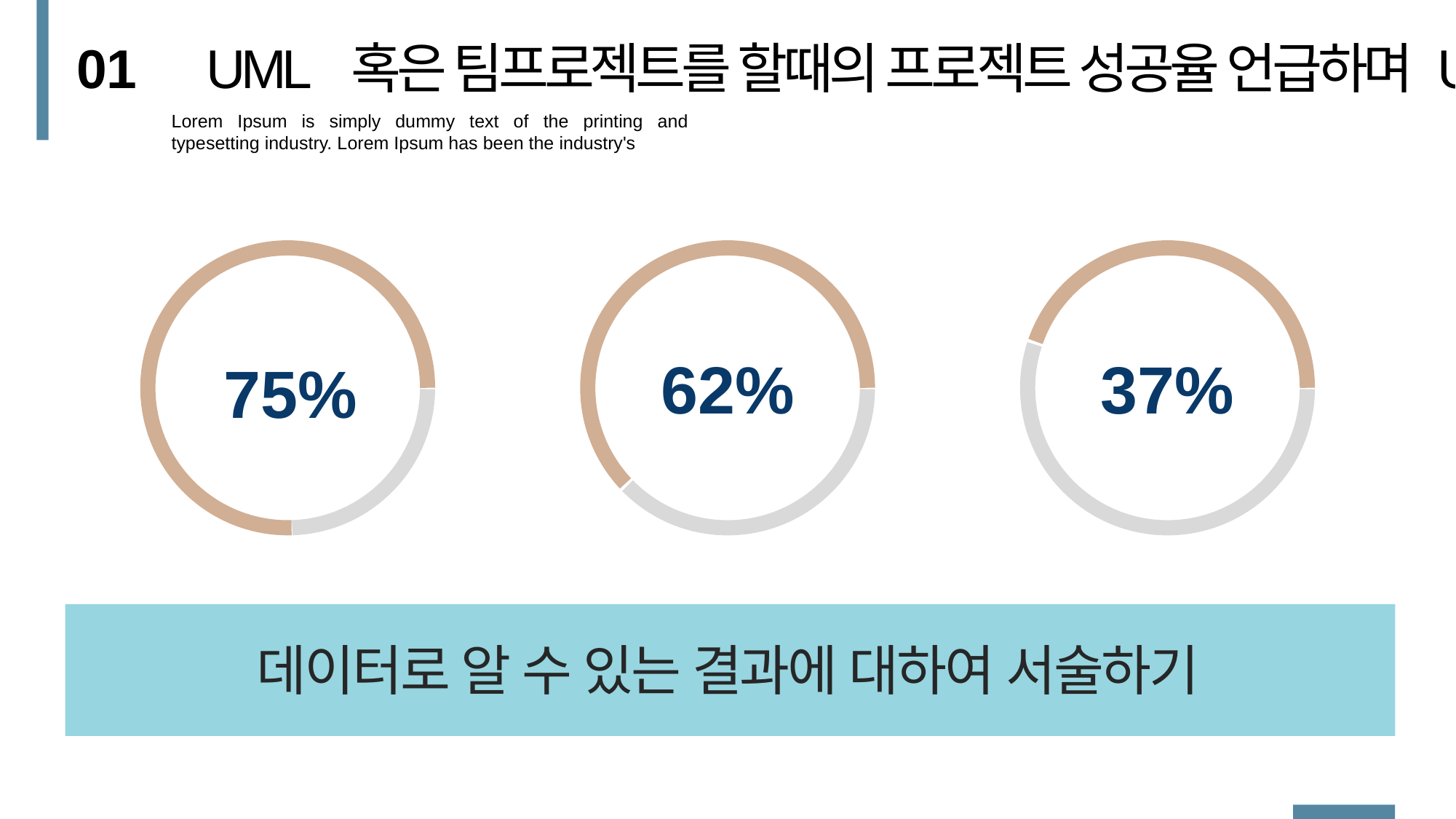

01
UML  혹은 팀프로젝트를 할때의 프로젝트 성공율 언급하며 UML 중요성 강조
Lorem Ipsum is simply dummy text of the printing and typesetting industry. Lorem Ipsum has been the industry's

37%
62%
75%

데이터로 알 수 있는 결과에 대하여 서술하기